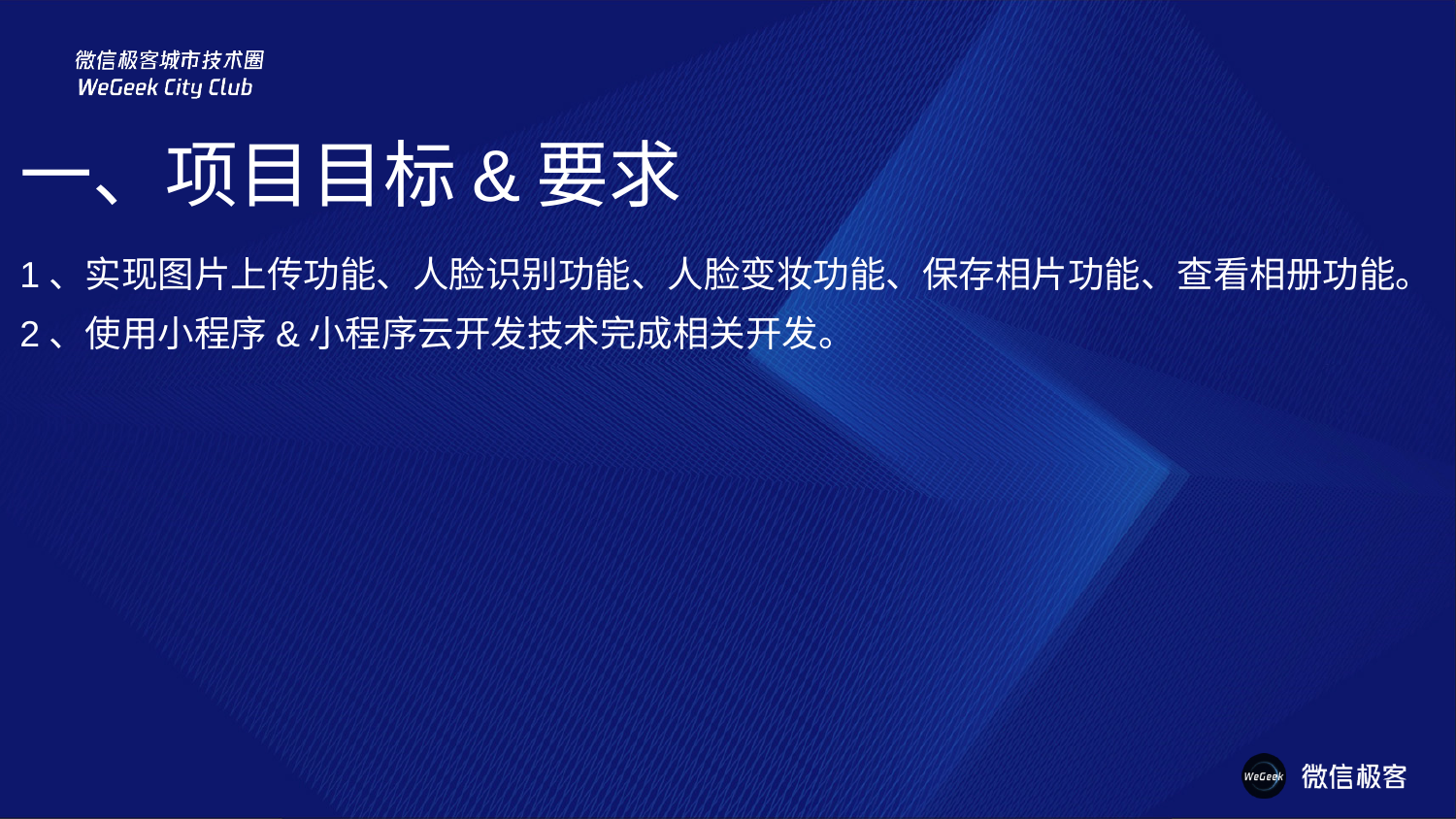

# 一、项目目标&要求
1、实现图片上传功能、人脸识别功能、人脸变妆功能、保存相片功能、查看相册功能。
2、使用小程序&小程序云开发技术完成相关开发。